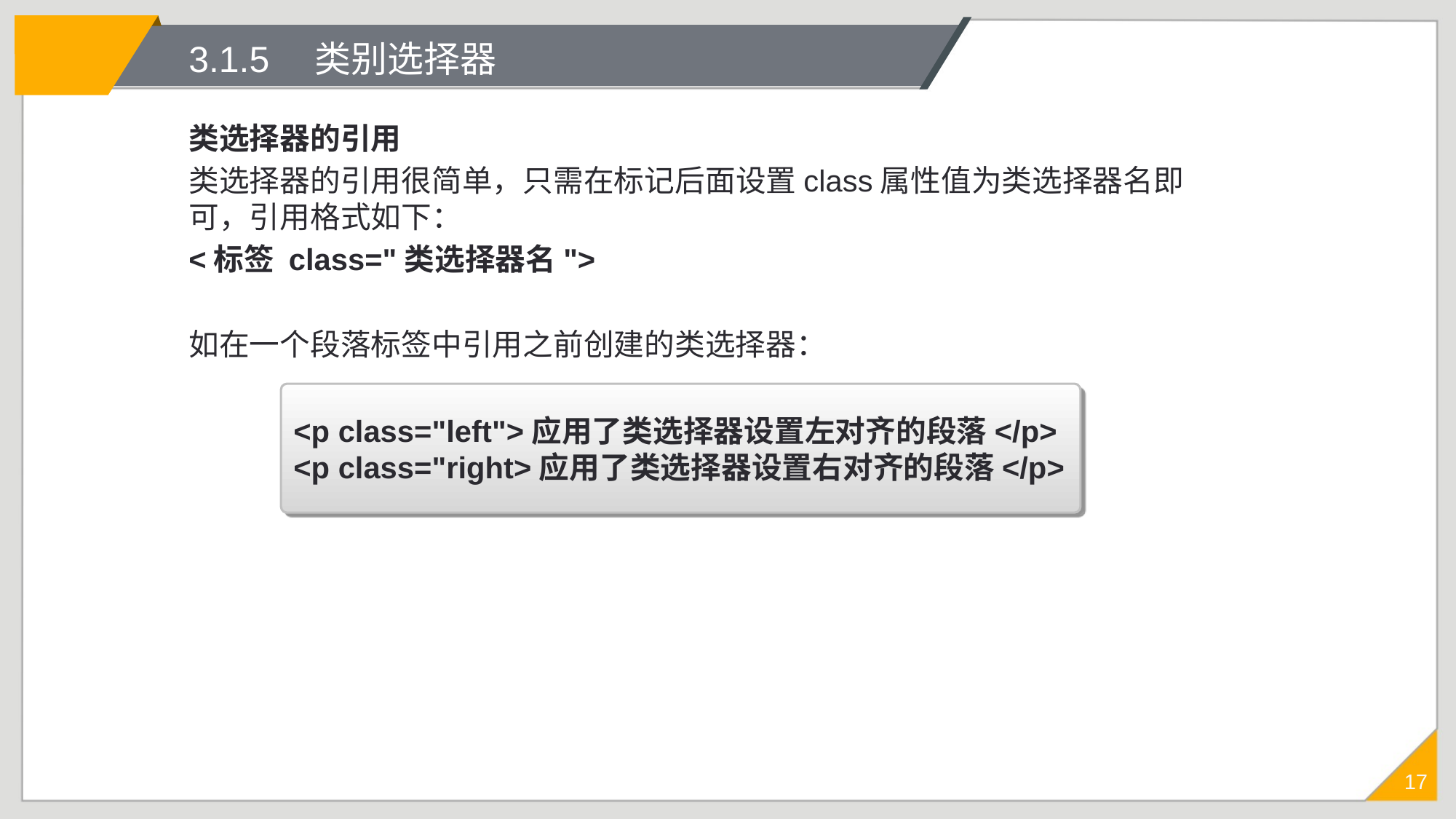

# 3.1.5　类别选择器
类选择器的引用
类选择器的引用很简单，只需在标记后面设置class属性值为类选择器名即可，引用格式如下：
<标签 class="类选择器名">

如在一个段落标签中引用之前创建的类选择器：

<p class="left">应用了类选择器设置左对齐的段落</p>
<p class="right>应用了类选择器设置右对齐的段落</p>